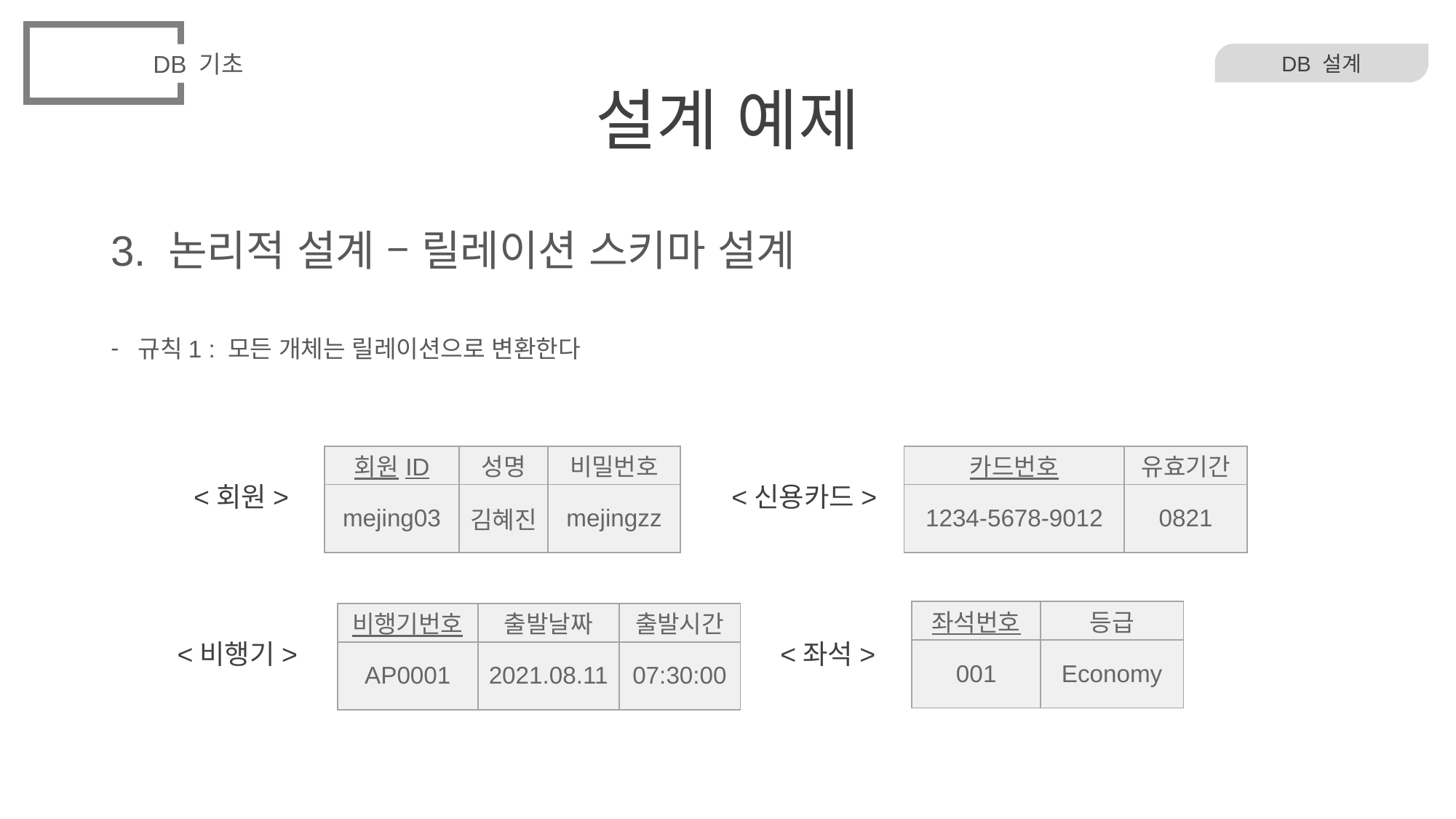

DB 기초
# 설계 예제
DB 설계
3. 논리적 설계 – 릴레이션 스키마 설계

규칙1 : 모든 개체는 릴레이션으로 변환한다
| 회원ID | 성명 | 비밀번호 |
| --- | --- | --- |
| mejing03 | 김혜진 | mejingzz |
| 카드번호 | 유효기간 |
| --- | --- |
| 1234-5678-9012 | 0821 |
<회원>
<신용카드>
| 좌석번호 | 등급 |
| --- | --- |
| 001 | Economy |
| 비행기번호 | 출발날짜 | 출발시간 |
| --- | --- | --- |
| AP0001 | 2021.08.11 | 07:30:00 |
<비행기>
<좌석>